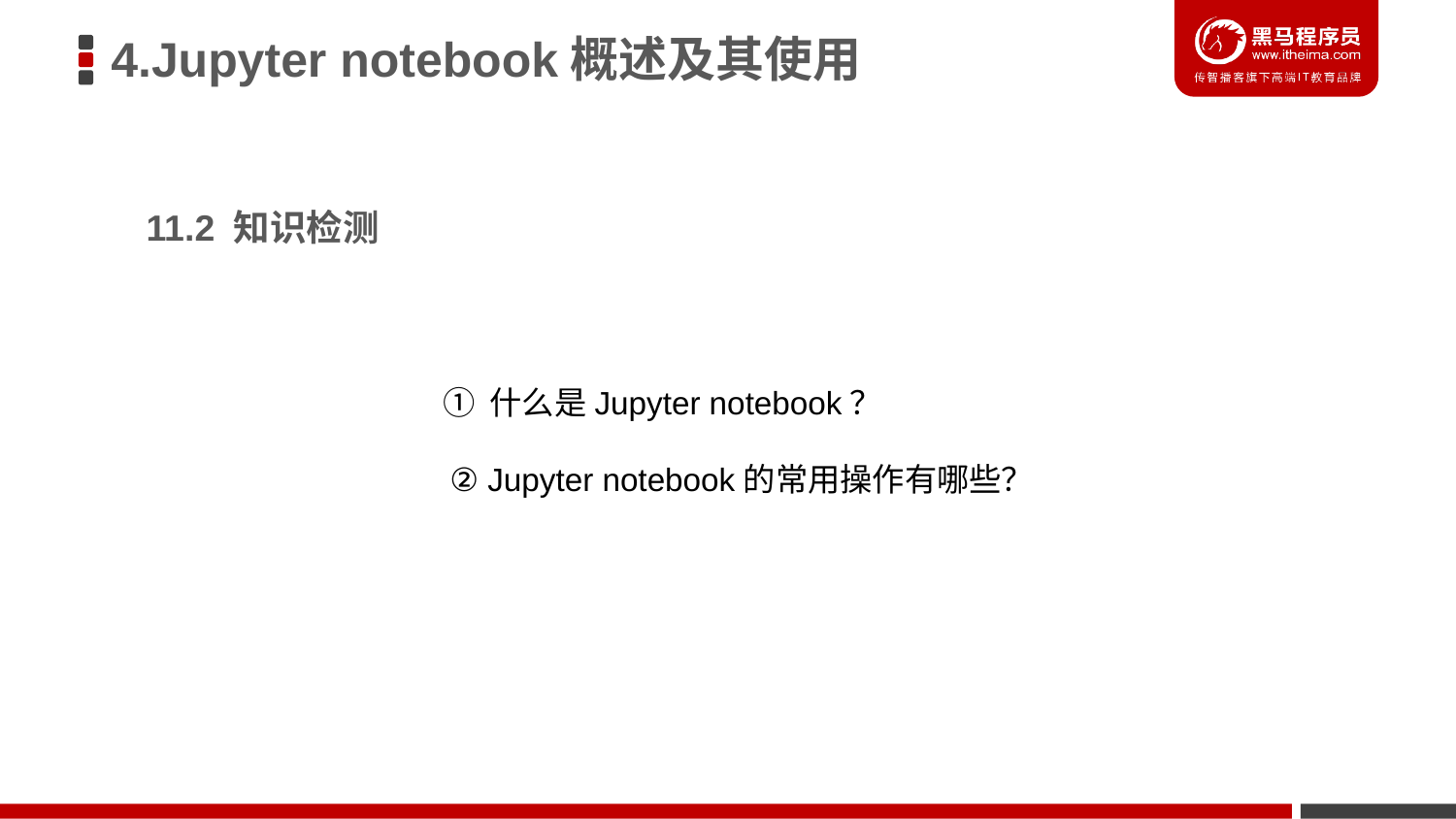

4.Jupyter notebook概述及其使用
11.2 知识检测
      ① 什么是Jupyter notebook？

     ② Jupyter notebook的常用操作有哪些？